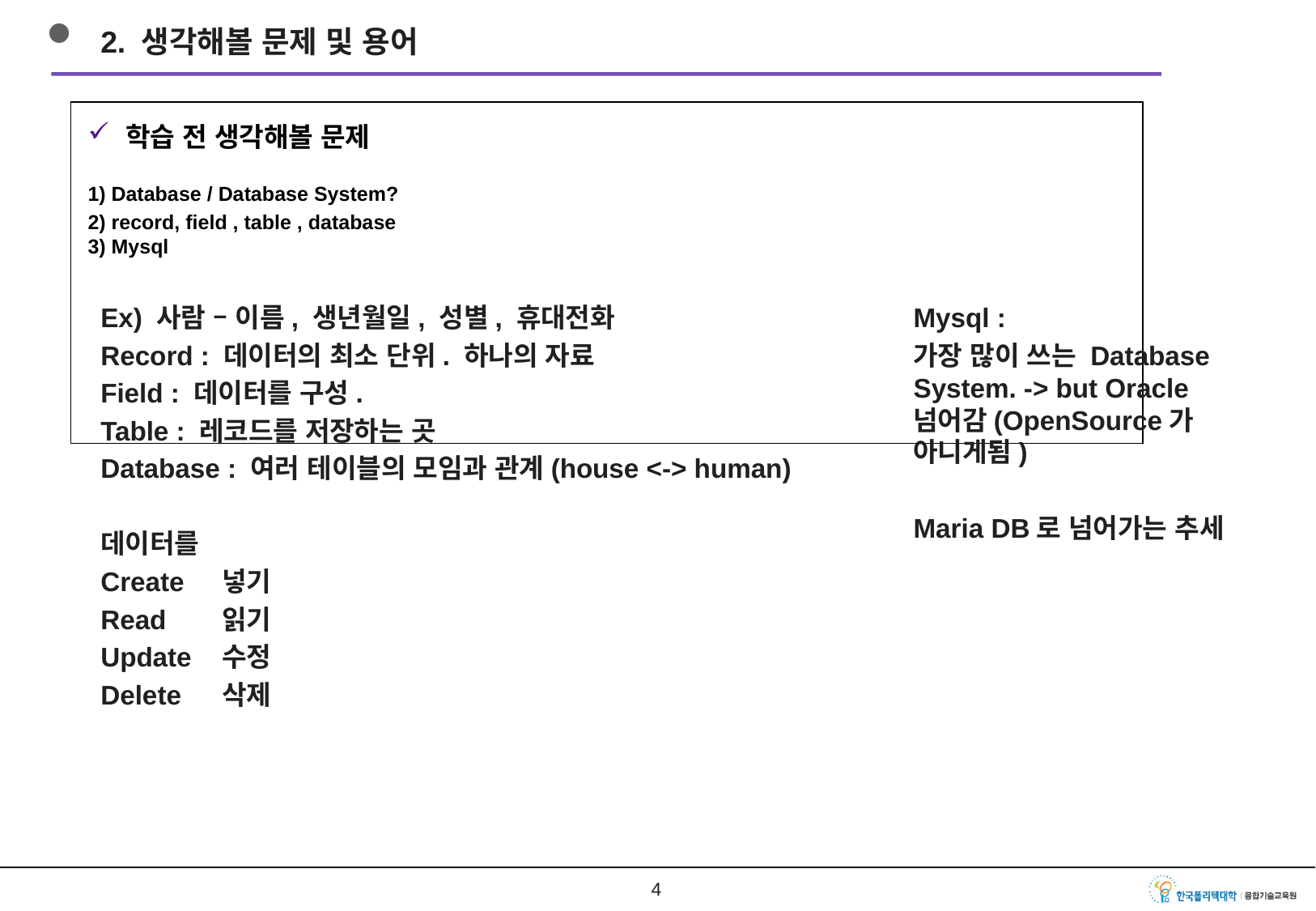

2. 생각해볼 문제 및 용어
학습 전 생각해볼 문제

1) Database / Database System?
2) record, field , table , database
3) Mysql
Ex) 사람 – 이름, 생년월일, 성별, 휴대전화
Record : 데이터의 최소 단위. 하나의 자료
Field : 데이터를 구성.
Table : 레코드를 저장하는 곳
Database : 여러 테이블의 모임과 관계(house <-> human)

데이터를
Create	넣기
Read	읽기
Update	수정
Delete	삭제
Mysql :
가장 많이 쓰는 Database System. -> but Oracle 넘어감(OpenSource가 아니게됨)

Maria DB로 넘어가는 추세
4